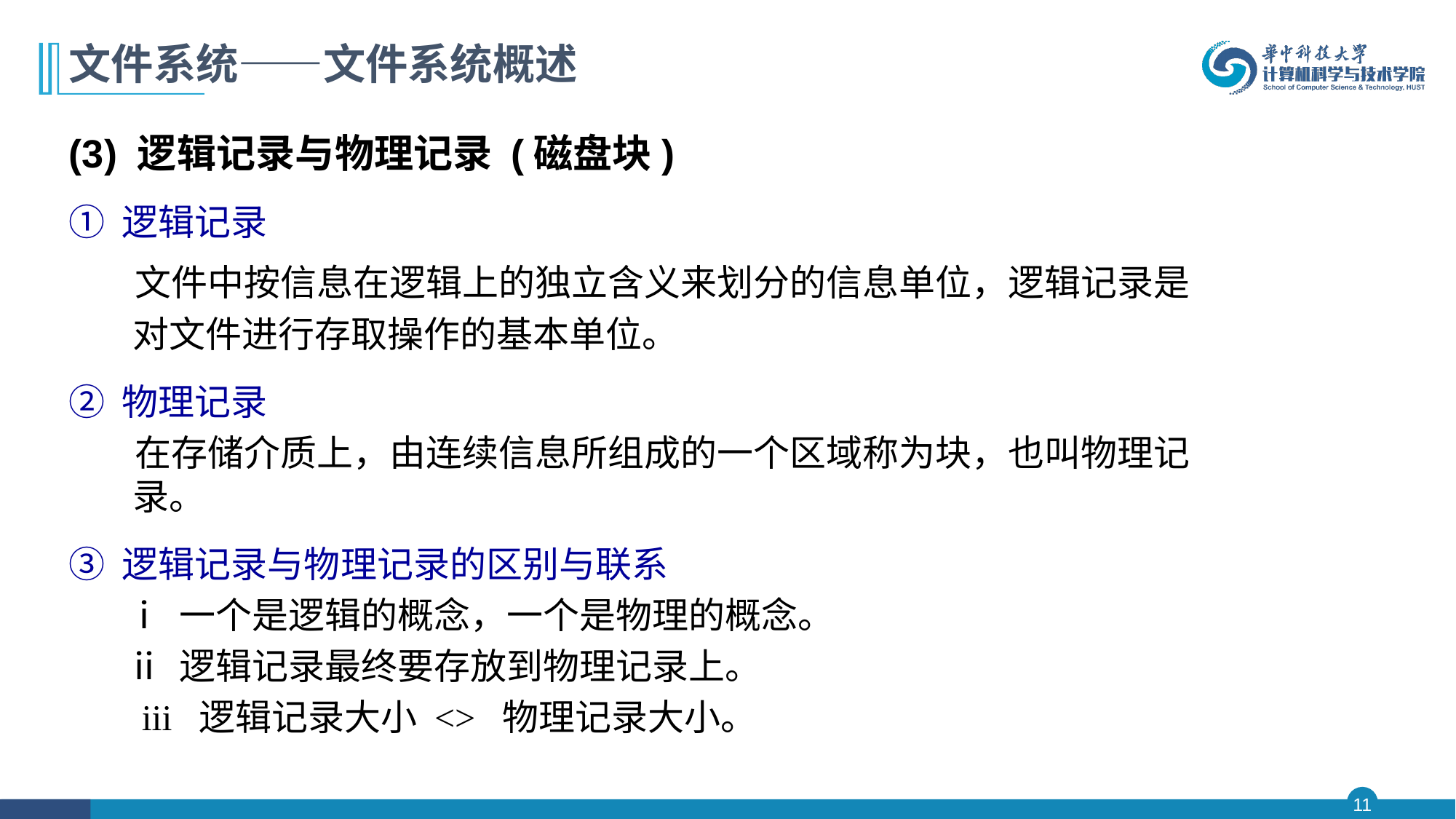

# 文件系统——文件系统概述
(3) 逻辑记录与物理记录 (磁盘块)
① 逻辑记录
       文件中按信息在逻辑上的独立含义来划分的信息单位，逻辑记录是对文件进行存取操作的基本单位。
② 物理记录
       在存储介质上，由连续信息所组成的一个区域称为块，也叫物理记录。
③ 逻辑记录与物理记录的区别与联系
       ⅰ 一个是逻辑的概念，一个是物理的概念。
       ⅱ 逻辑记录最终要存放到物理记录上。
	 iii  逻辑记录大小 <>  物理记录大小。